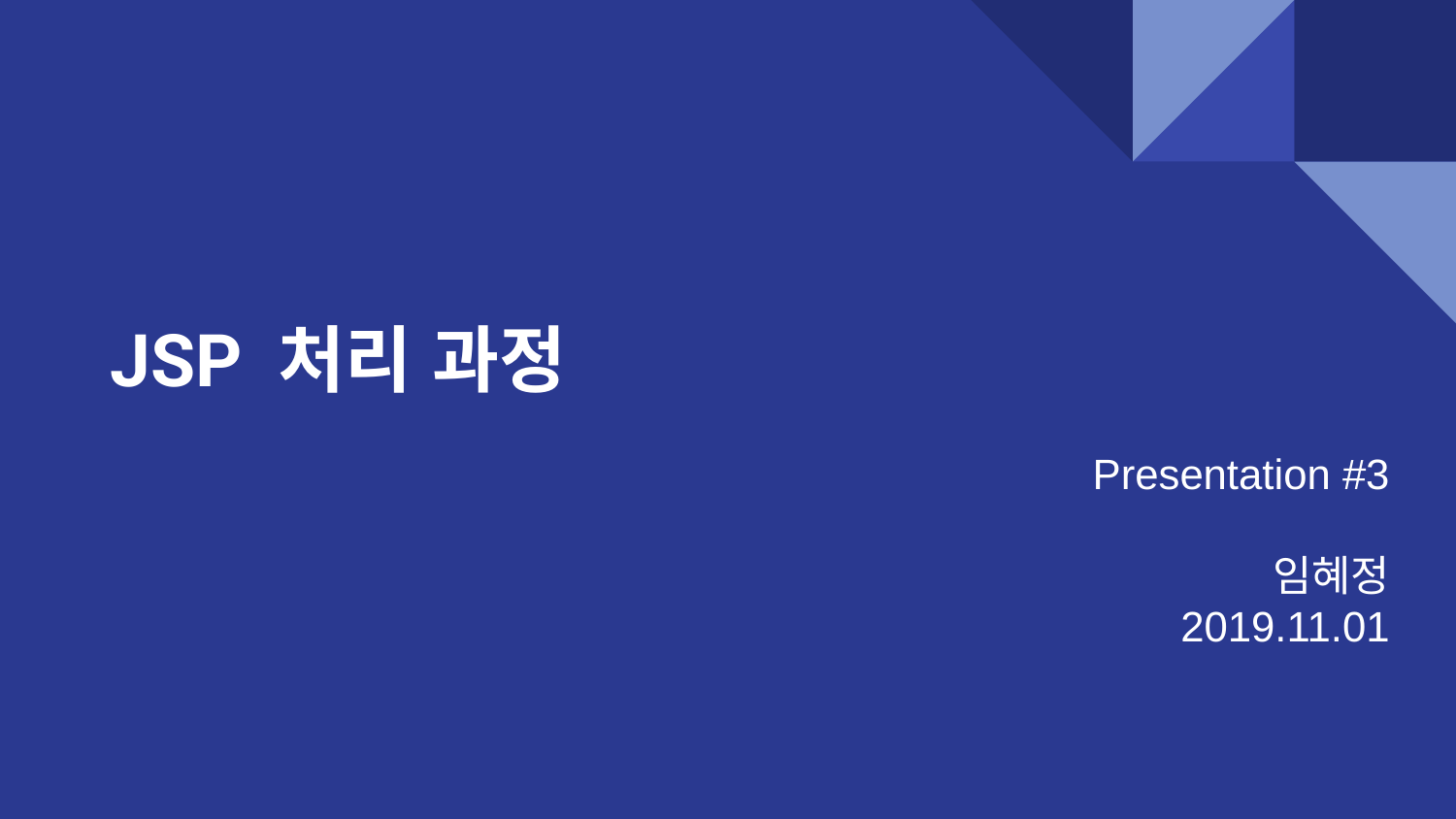

# JSP 처리 과정
Presentation #3

임혜정
2019.11.01